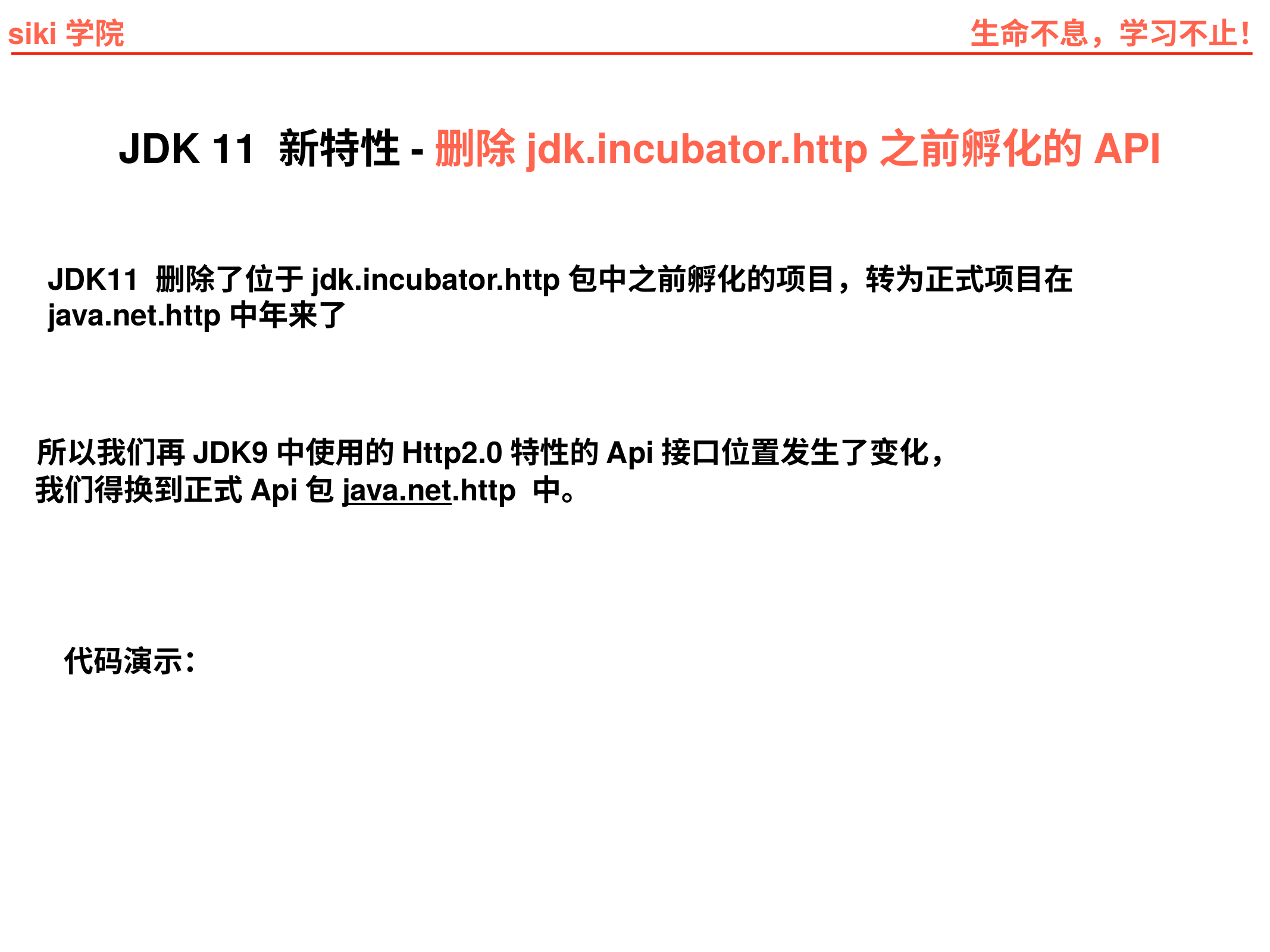

JDK 11 新特性-删除jdk.incubator.http之前孵化的API
JDK11 删除了位于jdk.incubator.http包中之前孵化的项目，转为正式项目在
java.net.http中年来了
所以我们再JDK9中使用的Http2.0特性的Api接口位置发生了变化，
我们得换到正式Api包java.net.http 中。
代码演示：